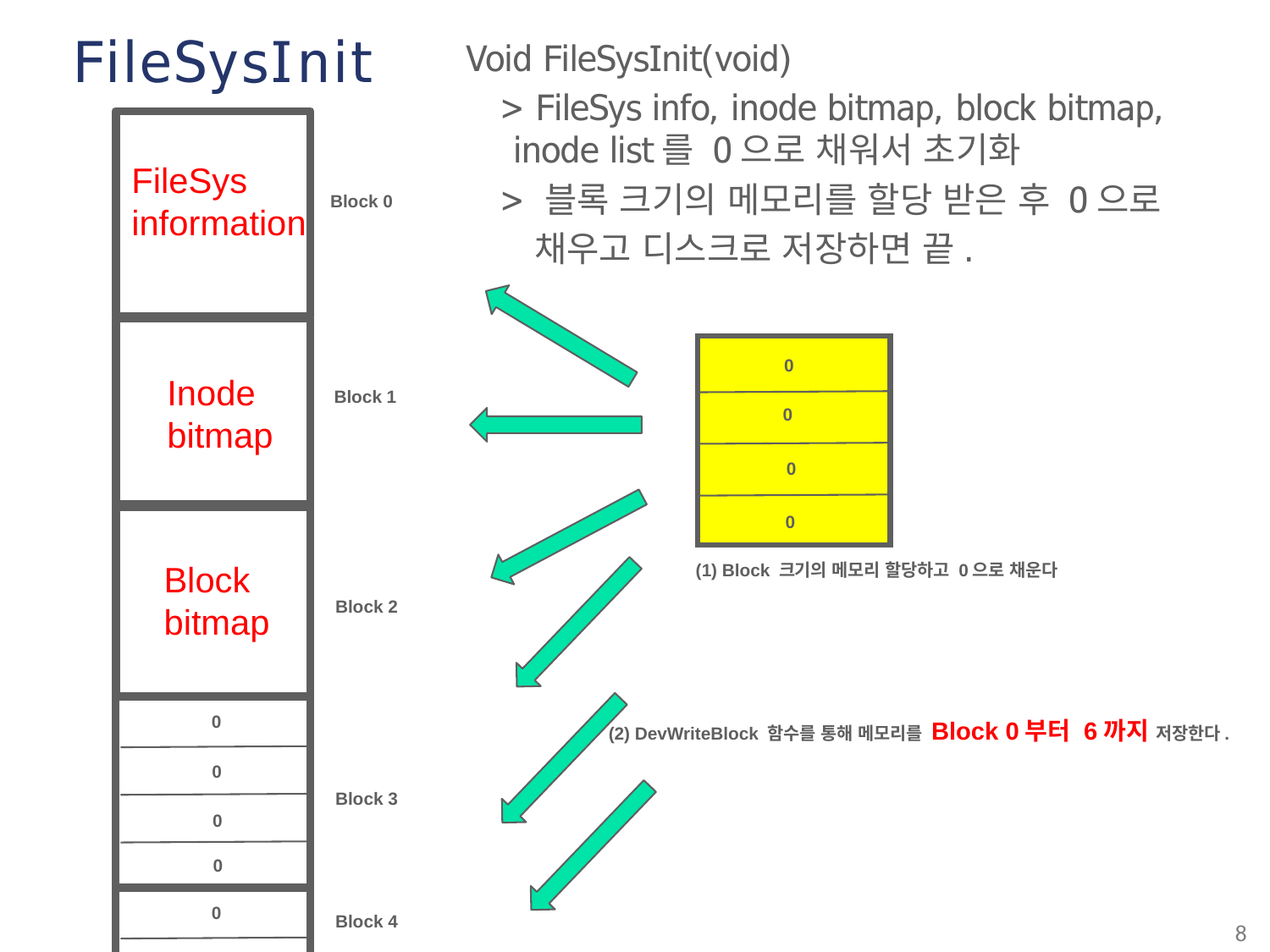

# FileSysInit
Void FileSysInit(void)
   > FileSys info, inode bitmap, block bitmap, inode list를 0으로 채워서 초기화
   > 블록 크기의 메모리를 할당 받은 후 0으로
      채우고 디스크로 저장하면 끝.

FileSys
information
Block 0

0
Inode
bitmap
Block 1
0

0

0

Block
bitmap
(1) Block 크기의 메모리 할당하고 0으로 채운다
Block 2

0
(2) DevWriteBlock 함수를 통해 메모리를 Block 0부터 6까지 저장한다.

0
Block 3
0

0

0
Block 4
8
0
0
0